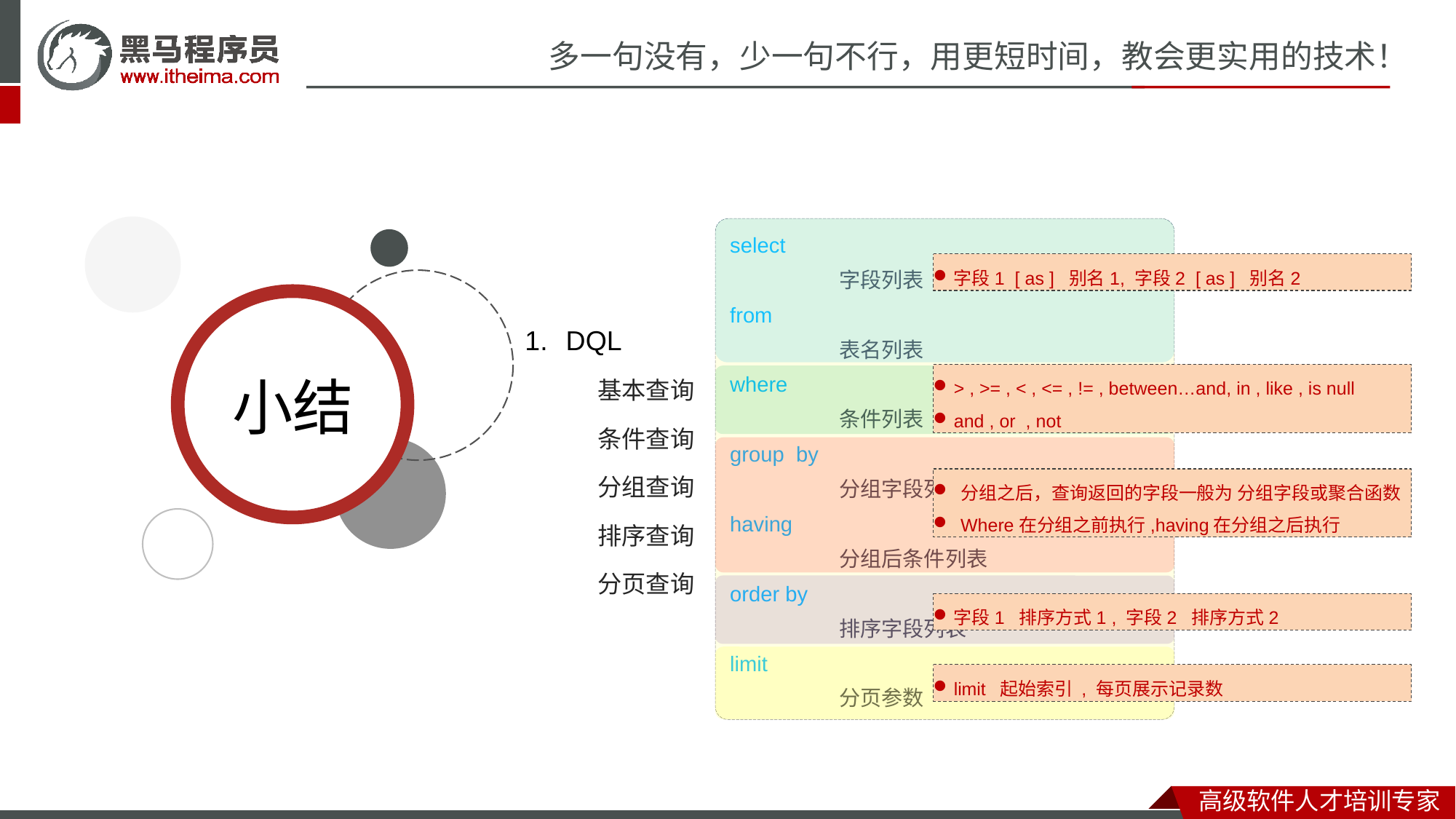

DQL
基本查询
条件查询
分组查询
排序查询
分页查询

select
	字段列表
from
	表名列表
where
	条件列表
group  by
	分组字段列表
having
	分组后条件列表
order by
	排序字段列表
limit
	分页参数
字段1  [ as ]  别名1, 字段2  [ as ]  别名2
> , >= , < , <= , != , between…and, in , like , is null
and , or  , not

分组之后，查询返回的字段一般为 分组字段或聚合函数
Where在分组之前执行,having在分组之后执行

字段1  排序方式1 , 字段2  排序方式2

limit  起始索引 , 每页展示记录数